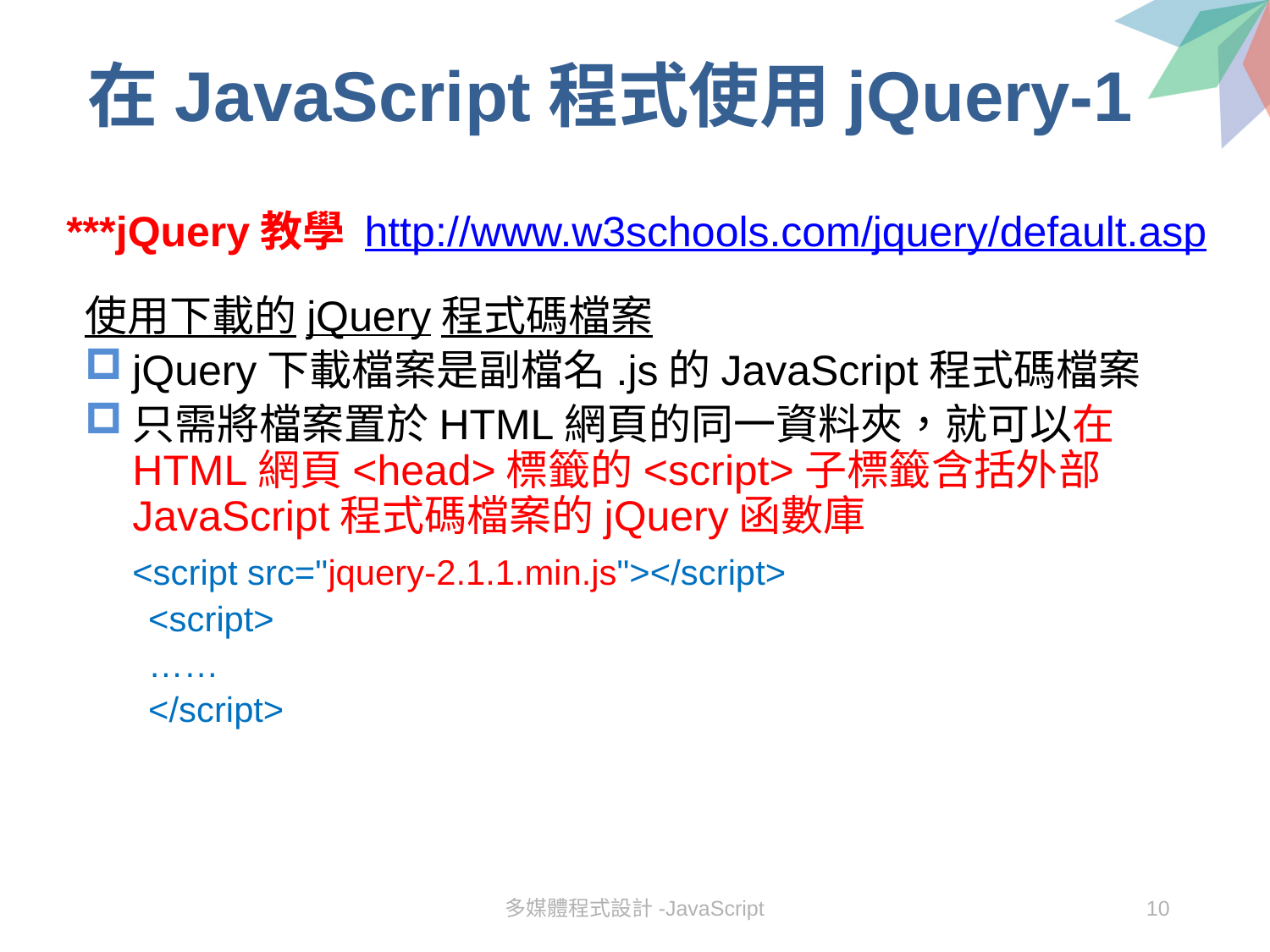

# 在JavaScript程式使用jQuery-1
***jQuery教學 http://www.w3schools.com/jquery/default.asp

使用下載的jQuery程式碼檔案
jQuery下載檔案是副檔名.js的JavaScript程式碼檔案
只需將檔案置於HTML網頁的同一資料夾，就可以在HTML網頁<head>標籤的<script>子標籤含括外部JavaScript程式碼檔案的jQuery函數庫
    <script src="jquery-2.1.1.min.js"></script>
<script>
……
</script>
多媒體程式設計-JavaScript
10